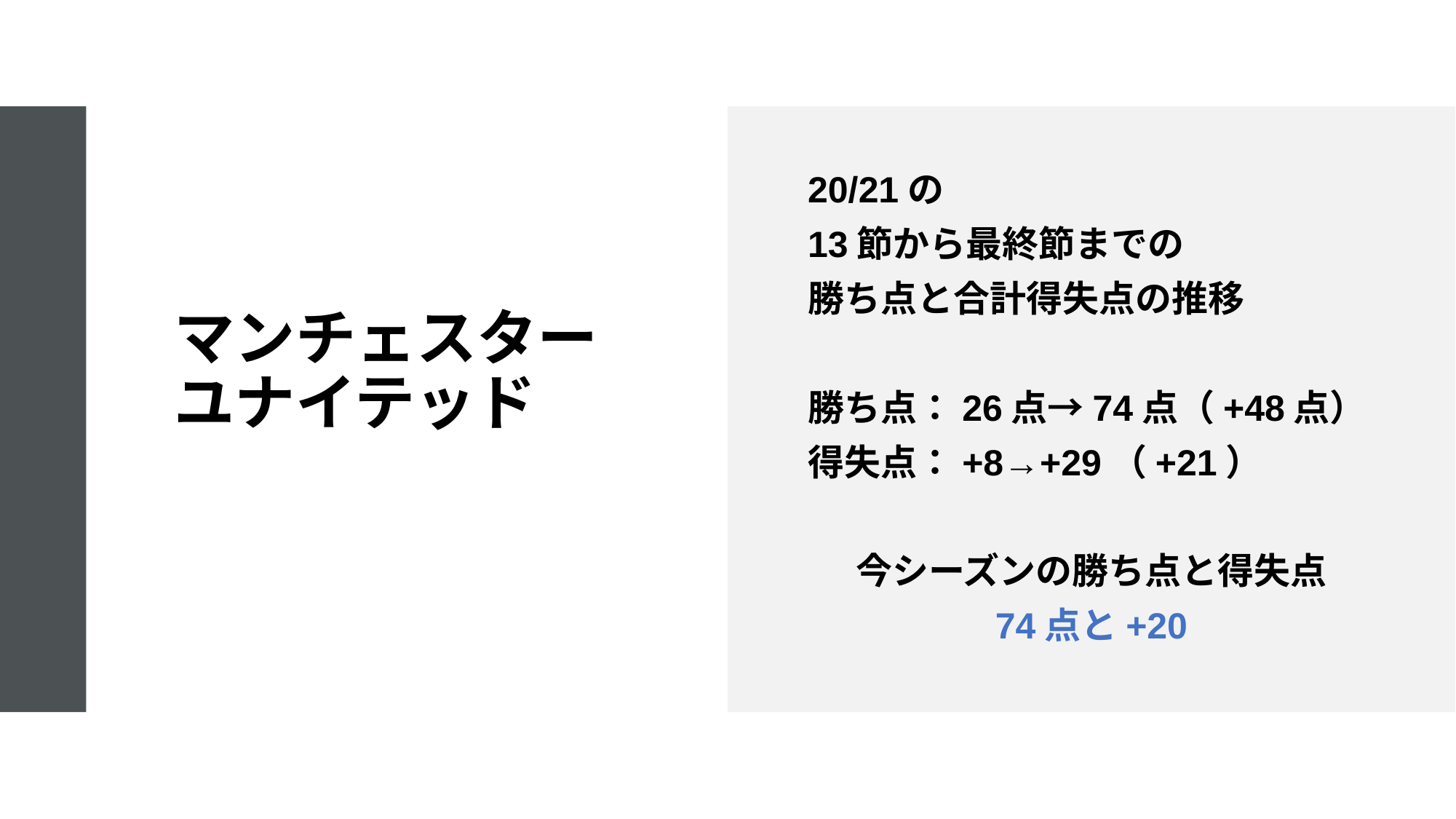

20/21の
13節から最終節までの
勝ち点と合計得失点の推移

勝ち点：26点→74点（+48点）
得失点：+8→+29（+21）

今シーズンの勝ち点と得失点
74点と+20
# マンチェスターユナイテッド